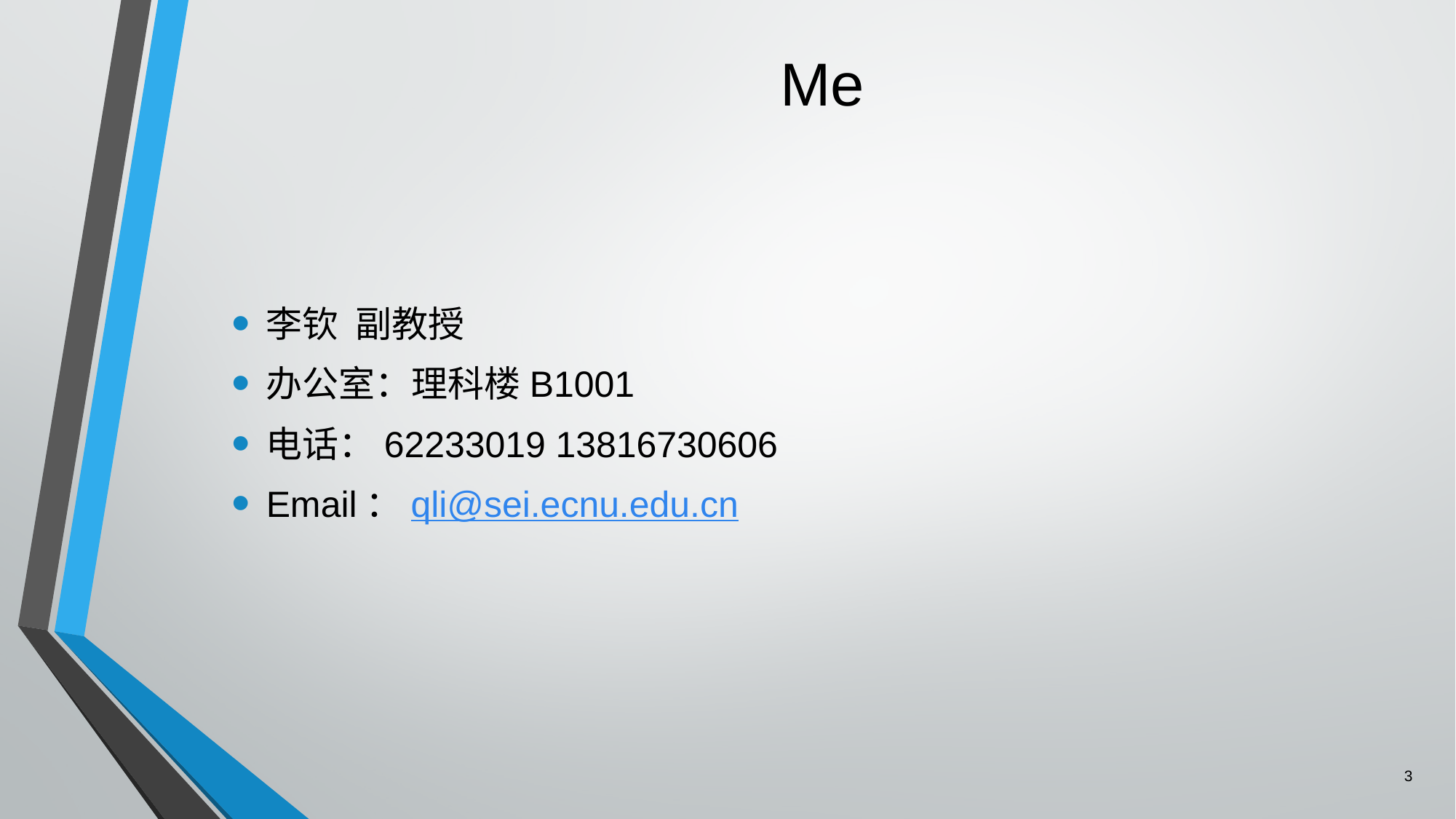

# Me
李钦  副教授
办公室：理科楼B1001
电话：62233019 13816730606
Email：qli@sei.ecnu.edu.cn

3